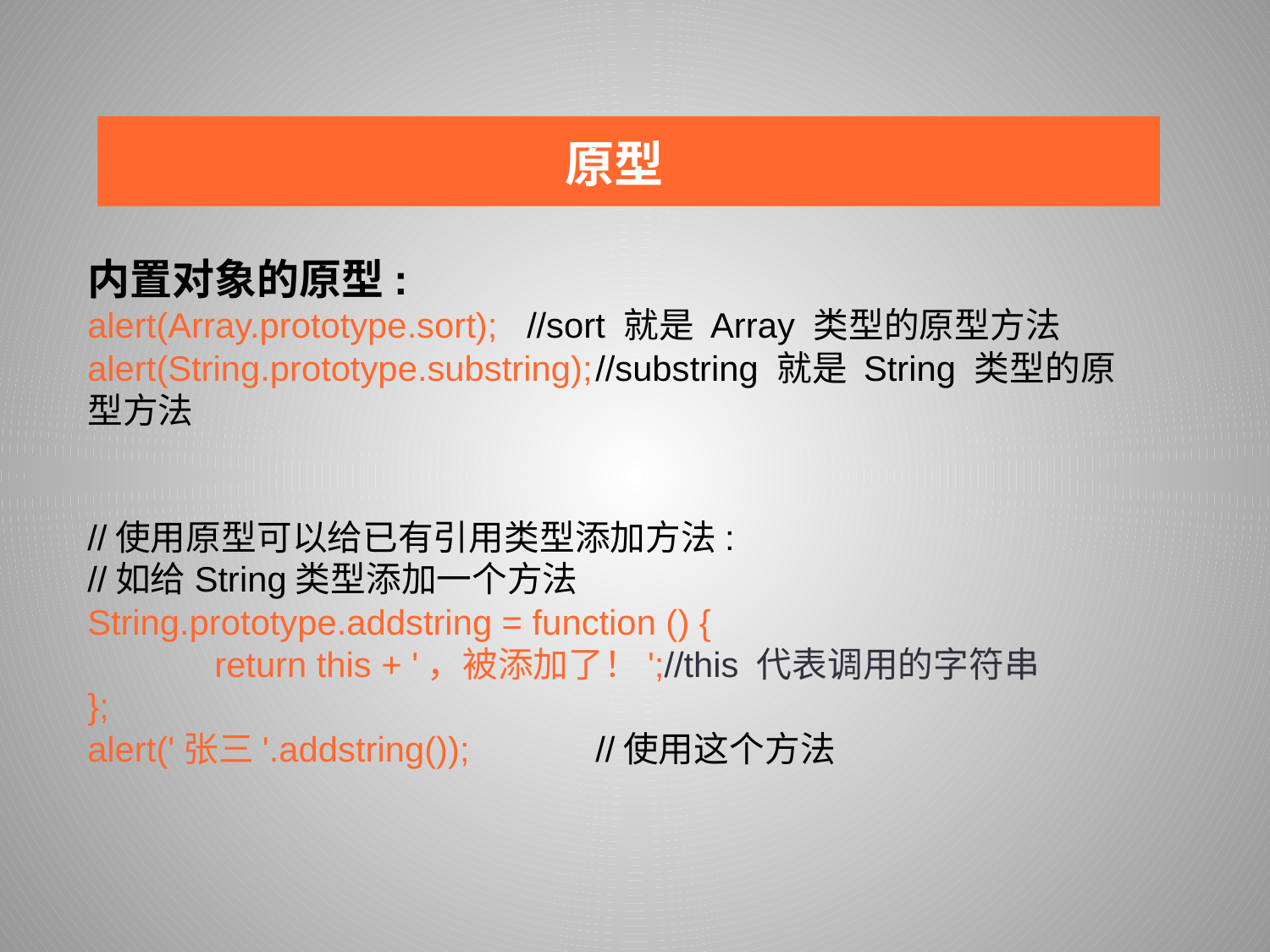

原型
内置对象的原型:
alert(Array.prototype.sort);   //sort 就是 Array 类型的原型方法
alert(String.prototype.substring);	//substring 就是 String 类型的原型方法

//使用原型可以给已有引用类型添加方法:
//如给String类型添加一个方法
String.prototype.addstring = function () {
	return this + '，被添加了！';//this 代表调用的字符串
};
alert('张三'.addstring());	//使用这个方法